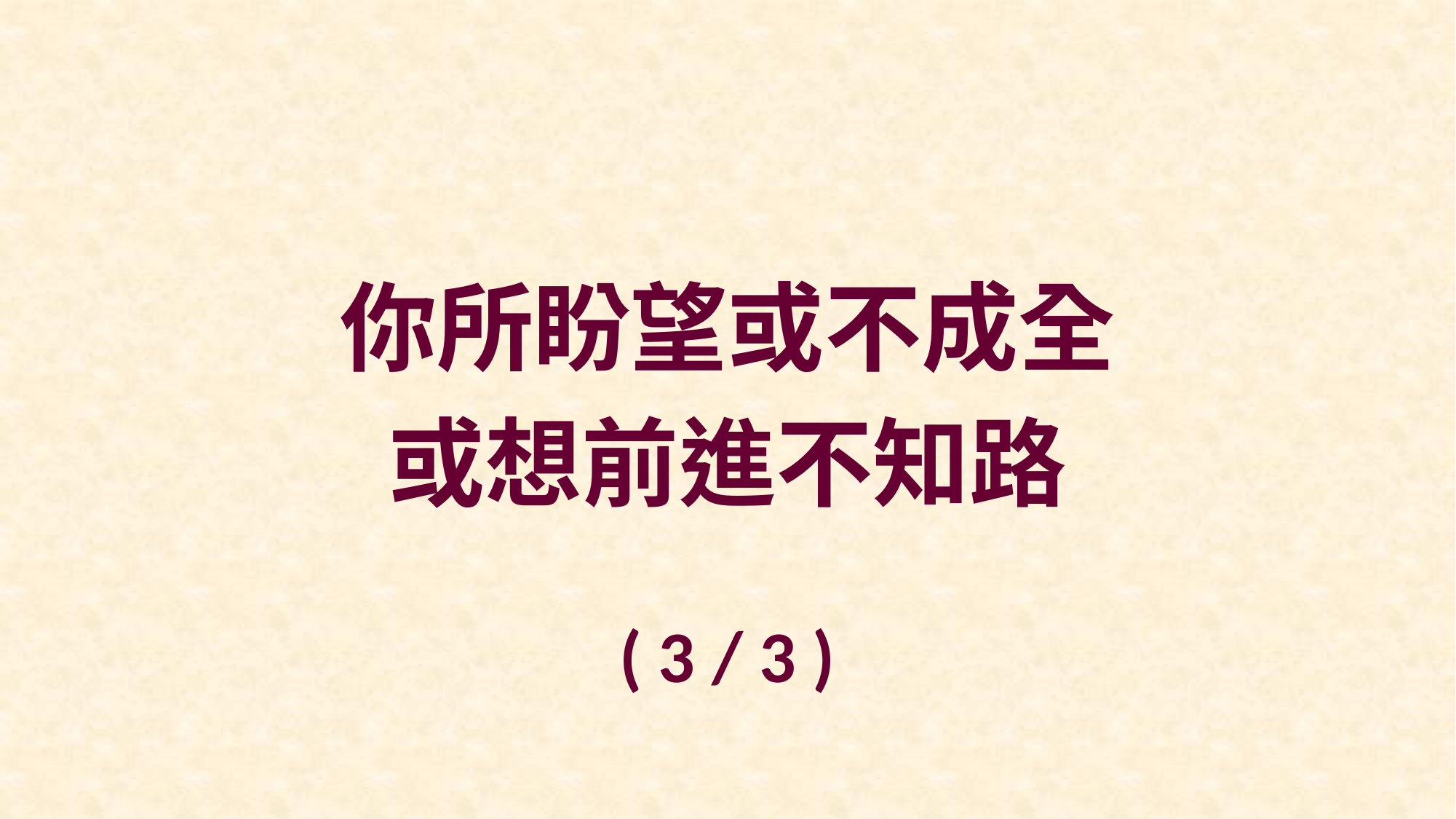

你所盼望或不成全
或想前進不知路
( 3 / 3 )